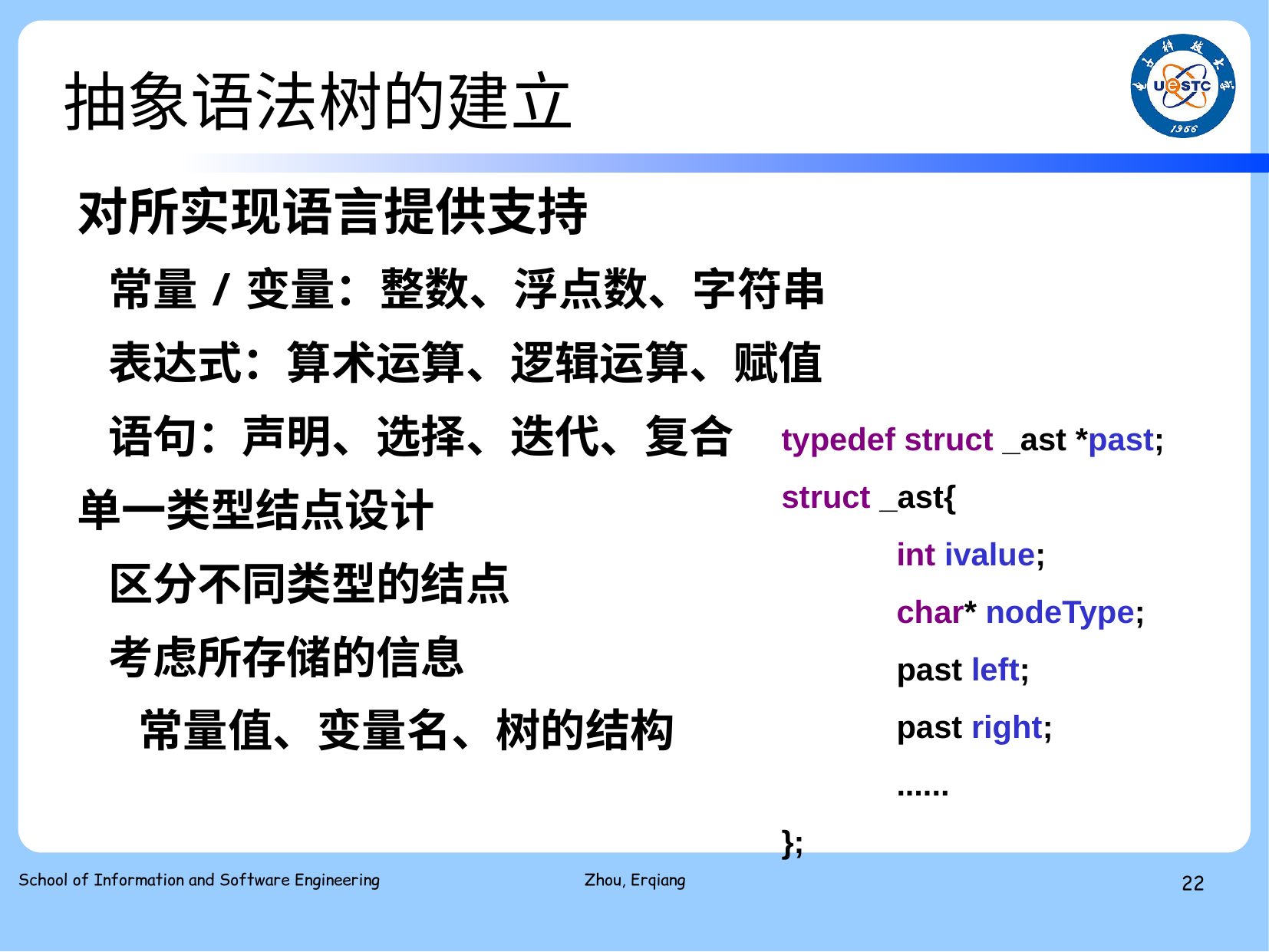

# 抽象语法树的建立
对所实现语言提供支持
  常量/变量：整数、浮点数、字符串
  表达式：算术运算、逻辑运算、赋值
  语句：声明、选择、迭代、复合
单一类型结点设计
  区分不同类型的结点
  考虑所存储的信息
     常量值、变量名、树的结构
typedef struct _ast *past;
struct _ast{
	int ivalue;
	char* nodeType;
	past left;
	past right;
	......
};
School of Information and Software Engineering
Zhou, Erqiang
22